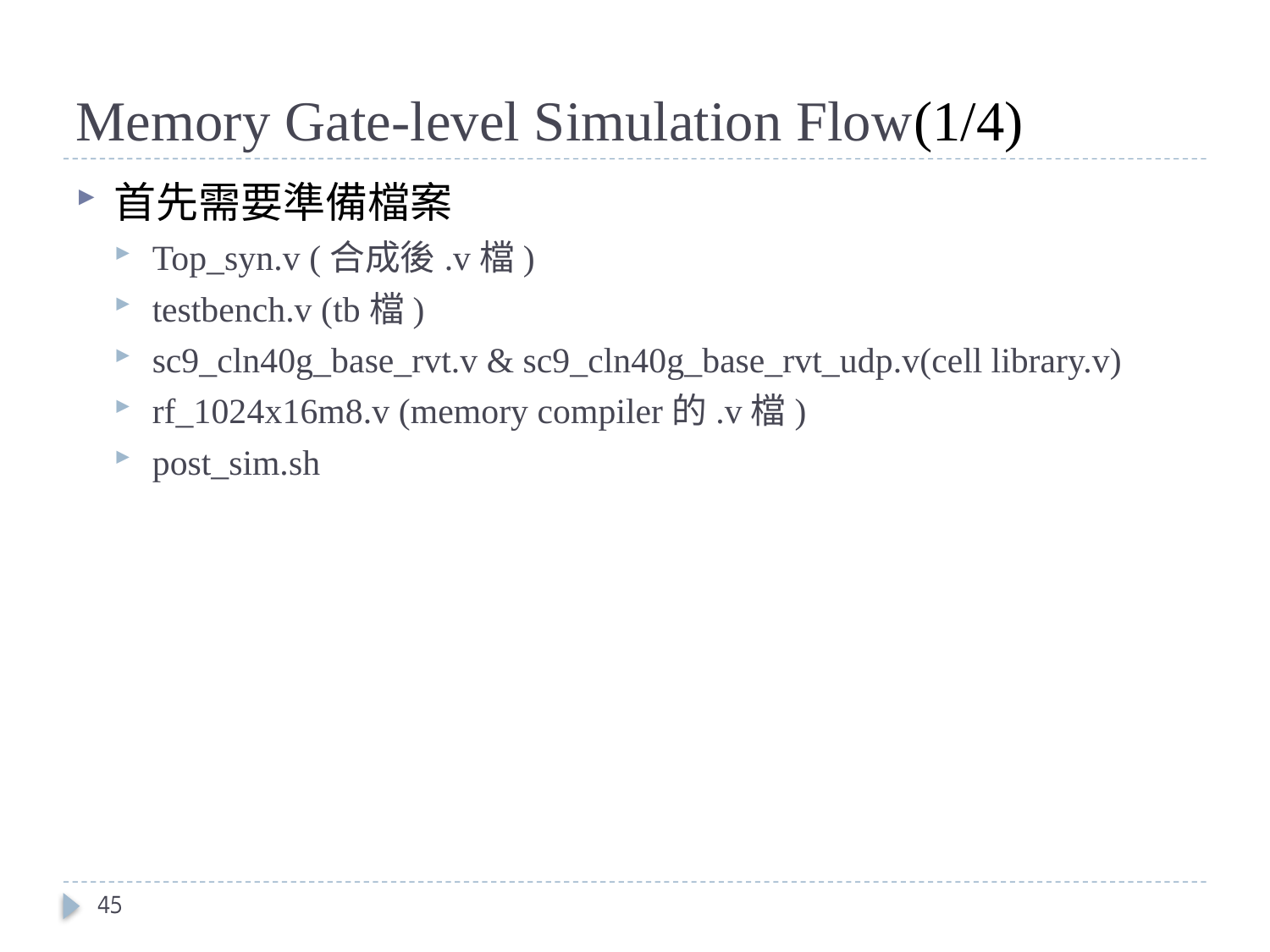

# Memory Gate-level Simulation Flow(1/4)
首先需要準備檔案
Top_syn.v (合成後.v檔)
testbench.v (tb檔)
sc9_cln40g_base_rvt.v & sc9_cln40g_base_rvt_udp.v(cell library.v)
rf_1024x16m8.v (memory compiler的.v檔)
post_sim.sh
45